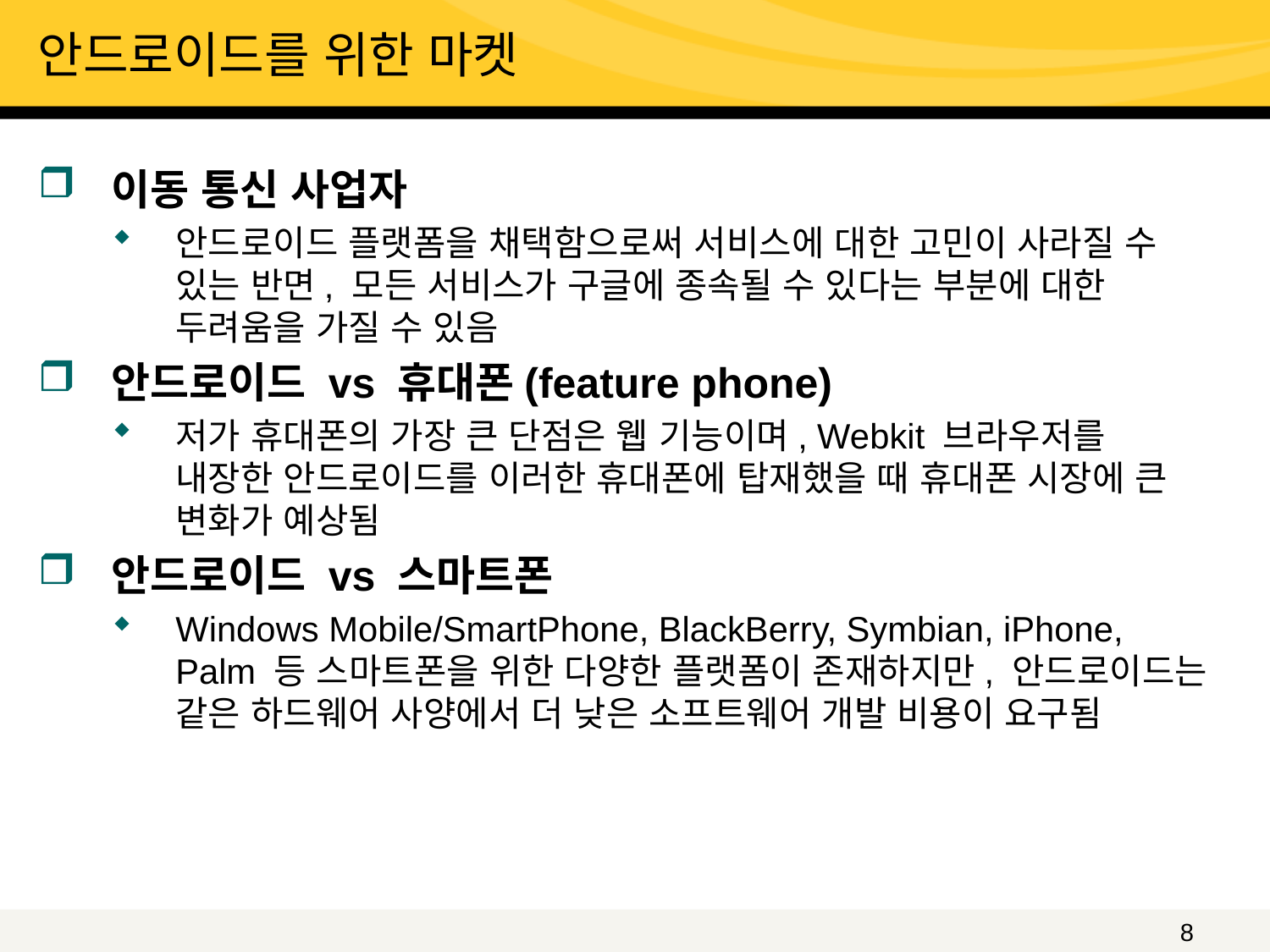

# 안드로이드를 위한 마켓
이동 통신 사업자
안드로이드 플랫폼을 채택함으로써 서비스에 대한 고민이 사라질 수 있는 반면, 모든 서비스가 구글에 종속될 수 있다는 부분에 대한 두려움을 가질 수 있음
안드로이드 vs 휴대폰(feature phone)
저가 휴대폰의 가장 큰 단점은 웹 기능이며, Webkit 브라우저를 내장한 안드로이드를 이러한 휴대폰에 탑재했을 때 휴대폰 시장에 큰 변화가 예상됨
안드로이드 vs 스마트폰
Windows Mobile/SmartPhone, BlackBerry, Symbian, iPhone, Palm 등 스마트폰을 위한 다양한 플랫폼이 존재하지만, 안드로이드는 같은 하드웨어 사양에서 더 낮은 소프트웨어 개발 비용이 요구됨
8